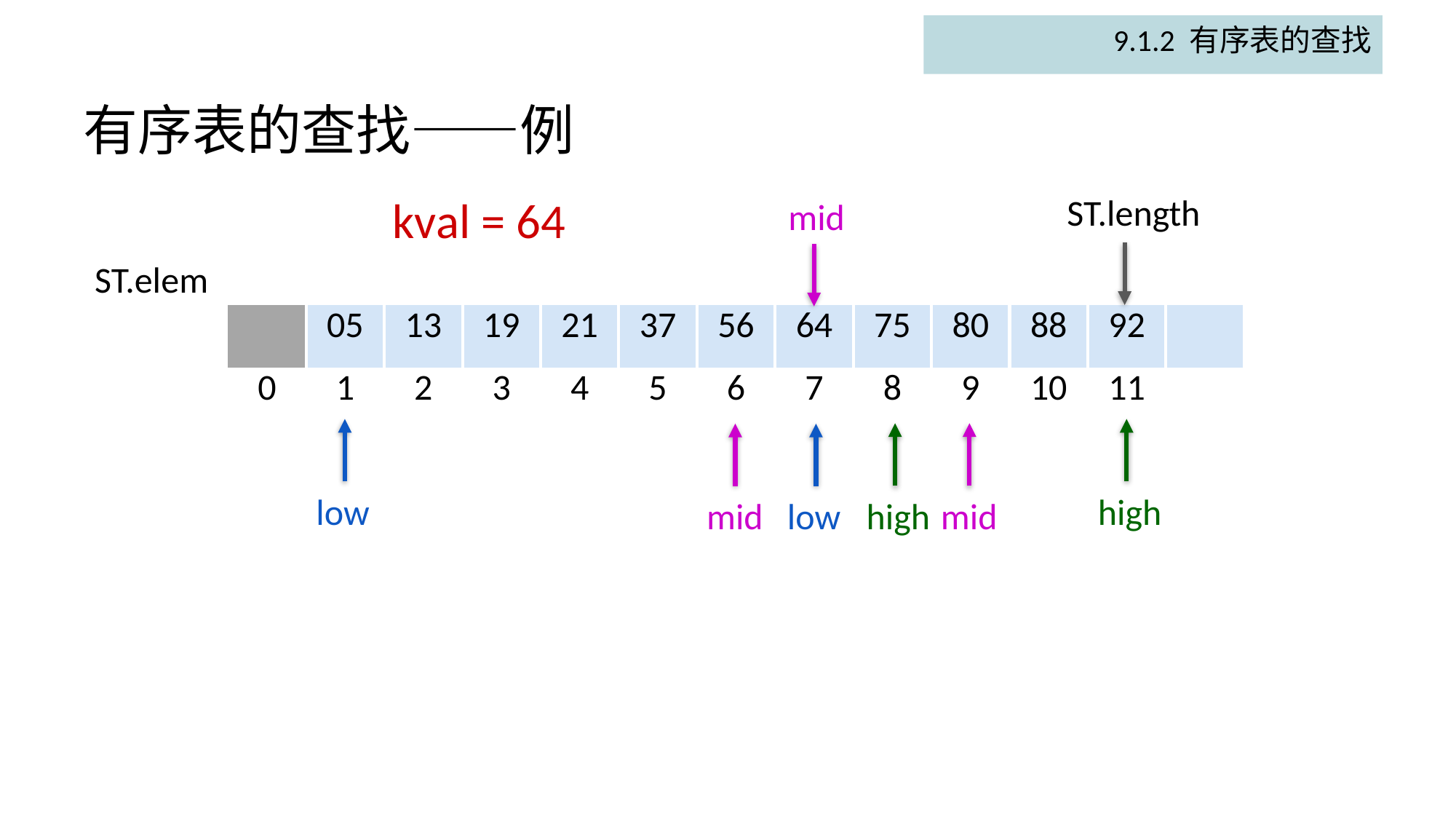

9.1.2 有序表的查找
# 有序表的查找——例
kval = 64
ST.length
mid
ST.elem
|  | 05 | 13 | 19 | 21 | 37 | 56 | 64 | 75 | 80 | 88 | 92 |  |
| --- | --- | --- | --- | --- | --- | --- | --- | --- | --- | --- | --- | --- |
| 0 | 1 | 2 | 3 | 4 | 5 | 6 | 7 | 8 | 9 | 10 | 11 |  |
low
high
high
mid
mid
low